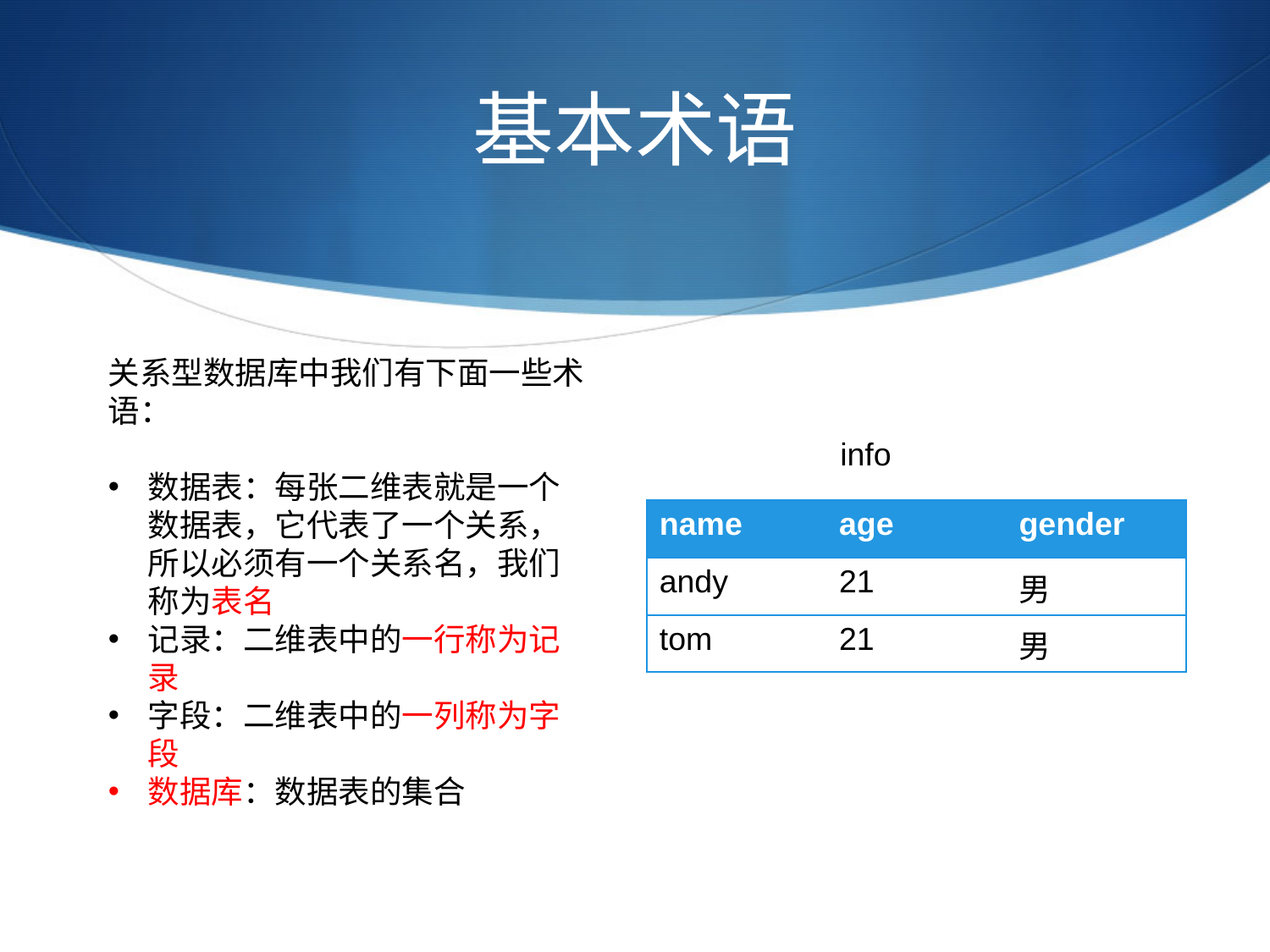

# 基本术语
关系型数据库中我们有下面一些术语：

数据表：每张二维表就是一个数据表，它代表了一个关系，所以必须有一个关系名，我们称为表名
记录：二维表中的一行称为记录
字段：二维表中的一列称为字段
数据库：数据表的集合
info
| name | age | gender |
| --- | --- | --- |
| andy | 21 | 男 |
| tom | 21 | 男 |